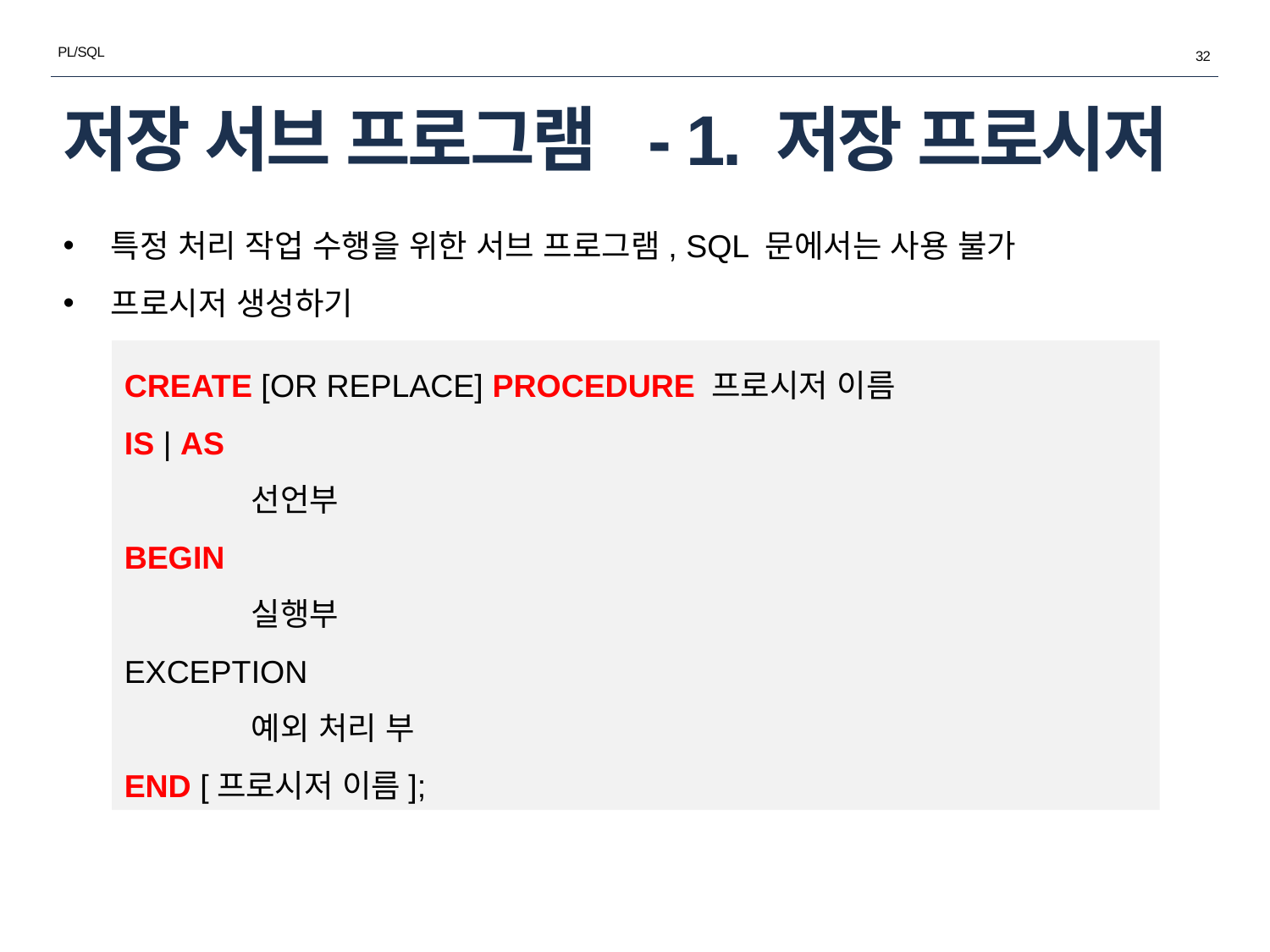

PL/SQL
32
# 저장 서브 프로그램  - 1. 저장 프로시저
특정 처리 작업 수행을 위한 서브 프로그램, SQL 문에서는 사용 불가
프로시저 생성하기
CREATE [OR REPLACE] PROCEDURE 프로시저 이름
IS | AS
	선언부
BEGIN
	실행부
EXCEPTION
	예외 처리 부
END [프로시저 이름];